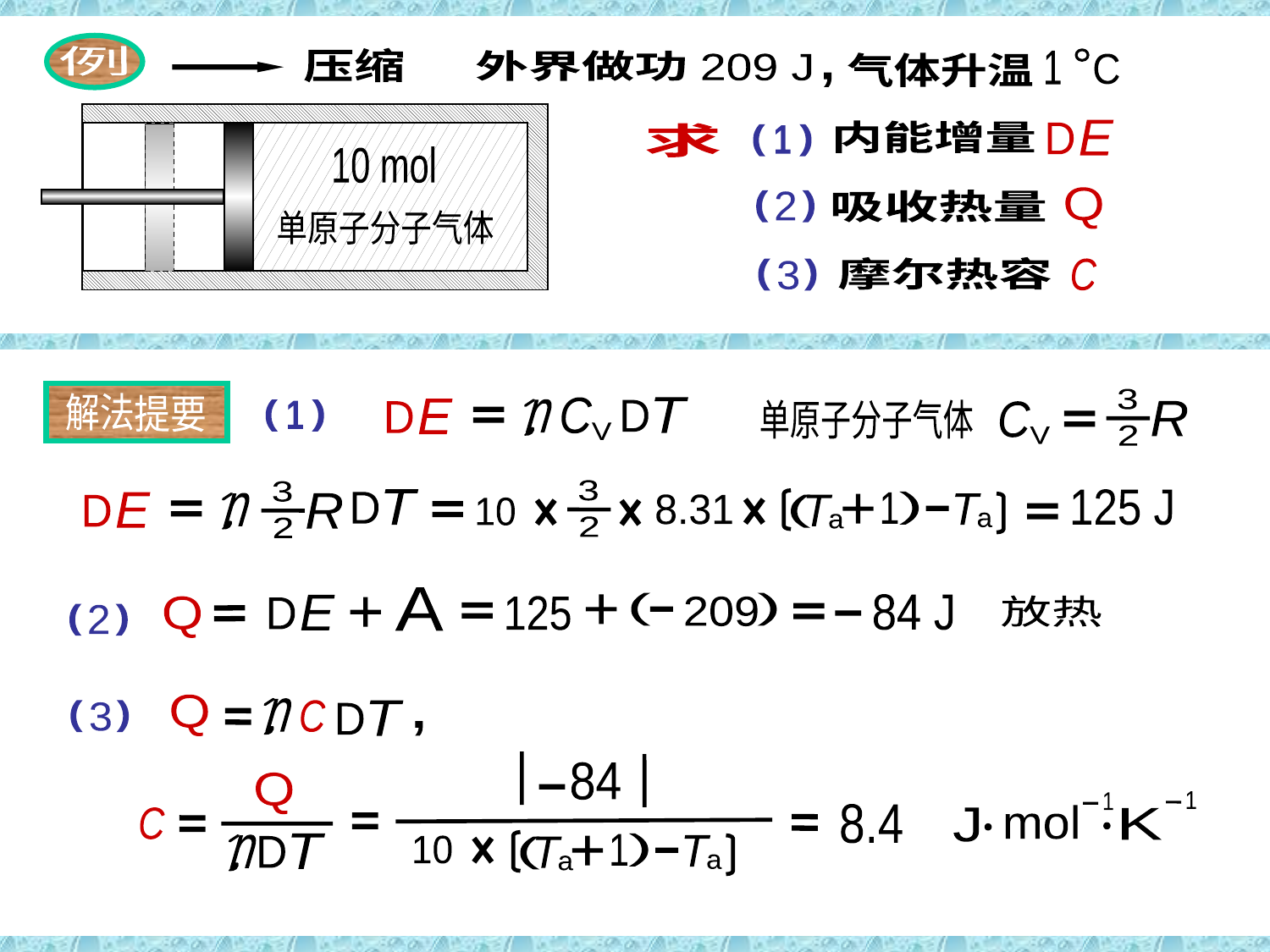

例
压缩

外界做功
1
气体升温
209 J
C
,

10 mol

单原子分子气体
５
E
Δ
内能增量
求
(
(
1
Q
吸收热量
(
(
2
摩尔热容
C
(
(
3

解法
提要
3
R

2
C
V
T
E
Δ

ν

(
(
1
单原子分子气体
Δ
C
V

3
3
R

2
T
Δ
125 J

(
1
T
a

+
(
T
a

E
Δ

ν

8.31
10

2
A
(
(
84 J
+
E
Δ

放热

125
Q
209
+

(
(
2

Q
ν

(
(
3
C
T
Δ

,

84

Q
C

T
Δ
ν

1

1

mol
J
K

8.4

(
1
T
a

+
(
T
a

10